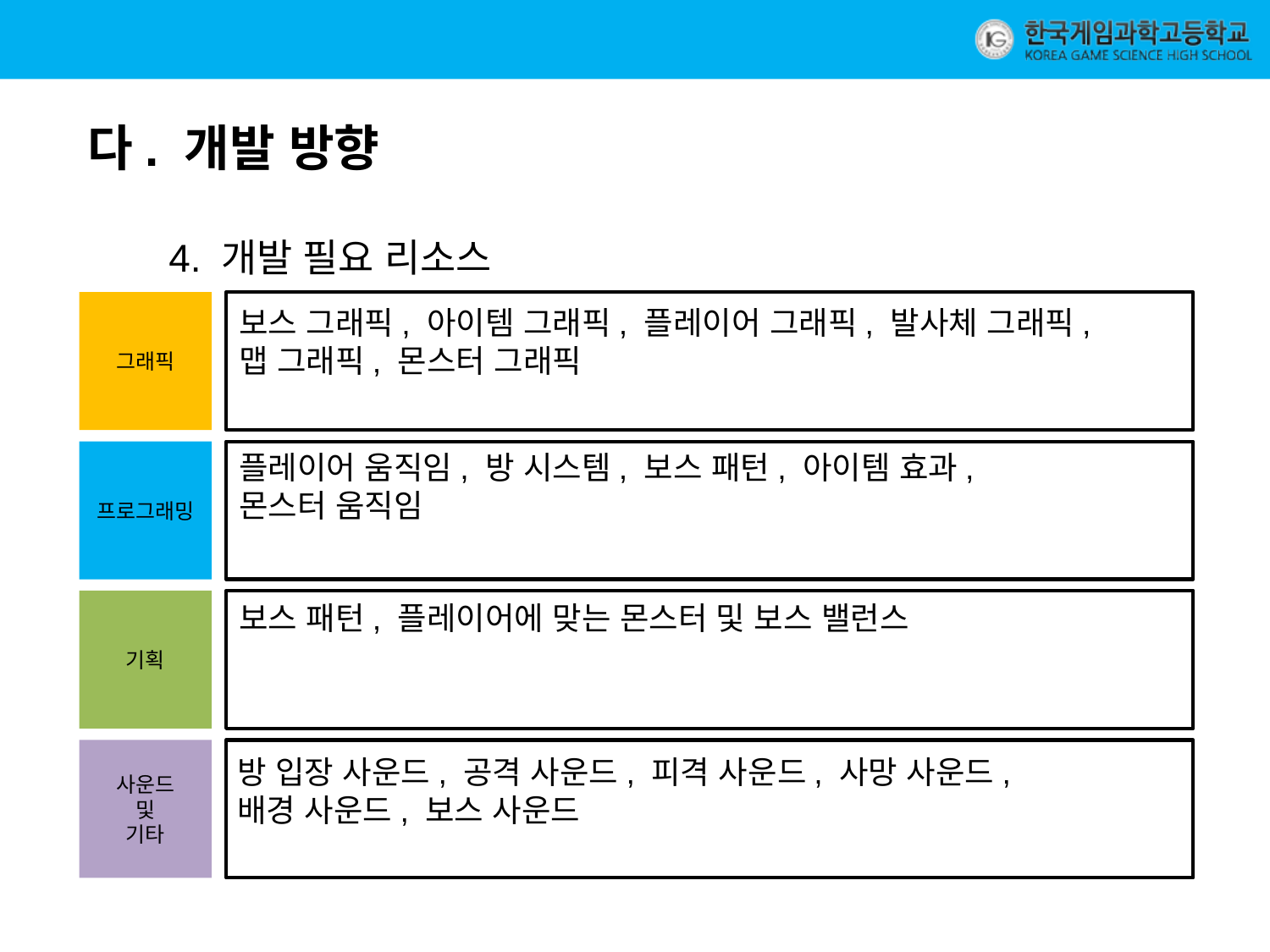

다. 개발 방향
4. 개발 필요 리소스
그래픽

보스 그래픽, 아이템 그래픽, 플레이어 그래픽, 발사체 그래픽,
맵 그래픽, 몬스터 그래픽
플레이어 움직임, 방 시스템, 보스 패턴, 아이템 효과,
몬스터 움직임
프로그래밍

기획

보스 패턴, 플레이어에 맞는 몬스터 및 보스 밸런스
사운드
및
기타

방 입장 사운드, 공격 사운드, 피격 사운드, 사망 사운드,
배경 사운드, 보스 사운드